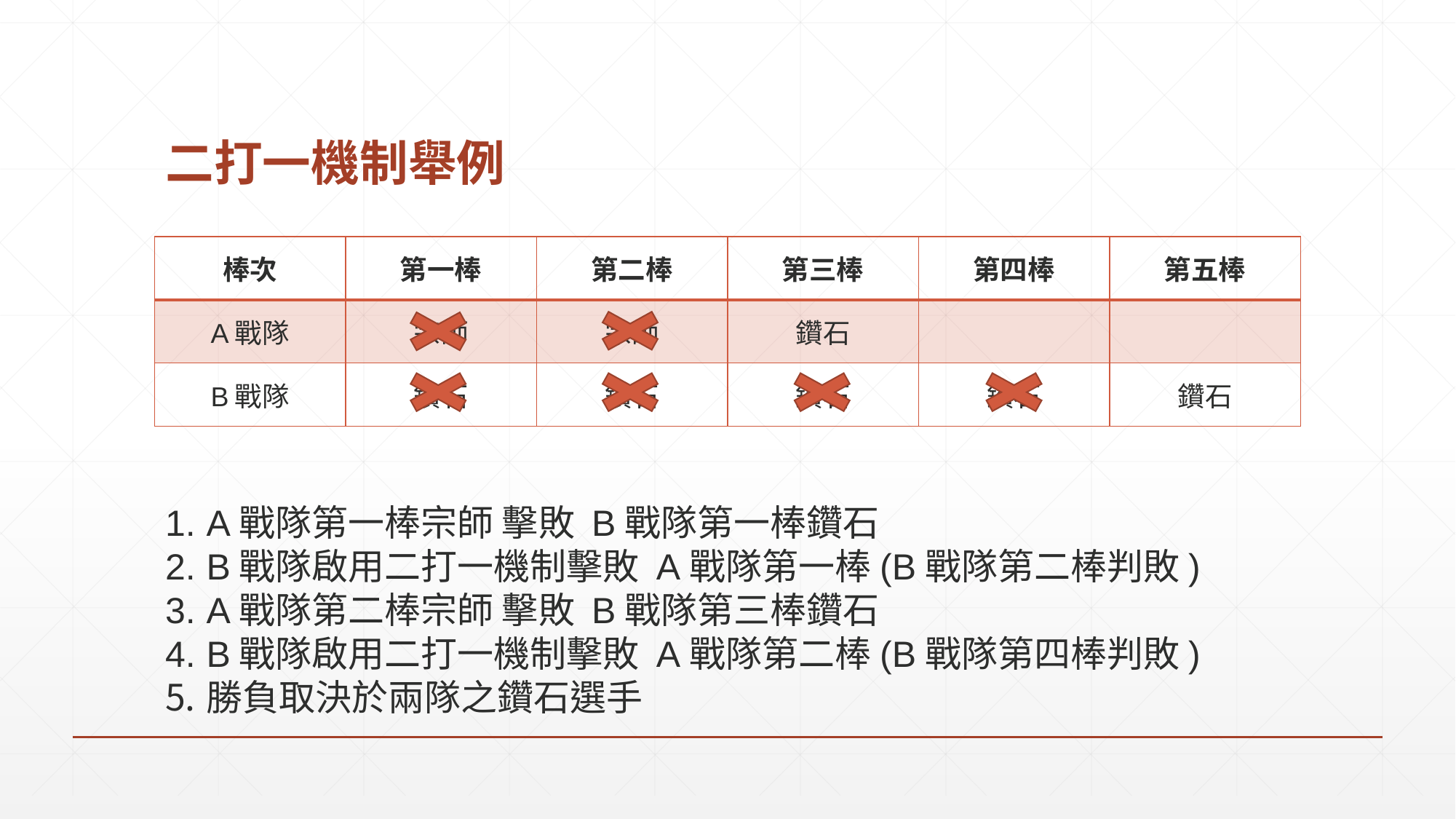

# 二打一機制舉例
| 棒次 | 第一棒 | 第二棒 | 第三棒 | 第四棒 | 第五棒 |
| --- | --- | --- | --- | --- | --- |
| A戰隊 | 宗師 | 宗師 | 鑽石 |  |  |
| B戰隊 | 鑽石 | 鑽石 | 鑽石 | 鑽石 | 鑽石 |

A戰隊第一棒宗師 擊敗 B戰隊第一棒鑽石
B戰隊啟用二打一機制擊敗 A戰隊第一棒(B戰隊第二棒判敗)
A戰隊第二棒宗師 擊敗 B戰隊第三棒鑽石
B戰隊啟用二打一機制擊敗 A戰隊第二棒(B戰隊第四棒判敗)
勝負取決於兩隊之鑽石選手